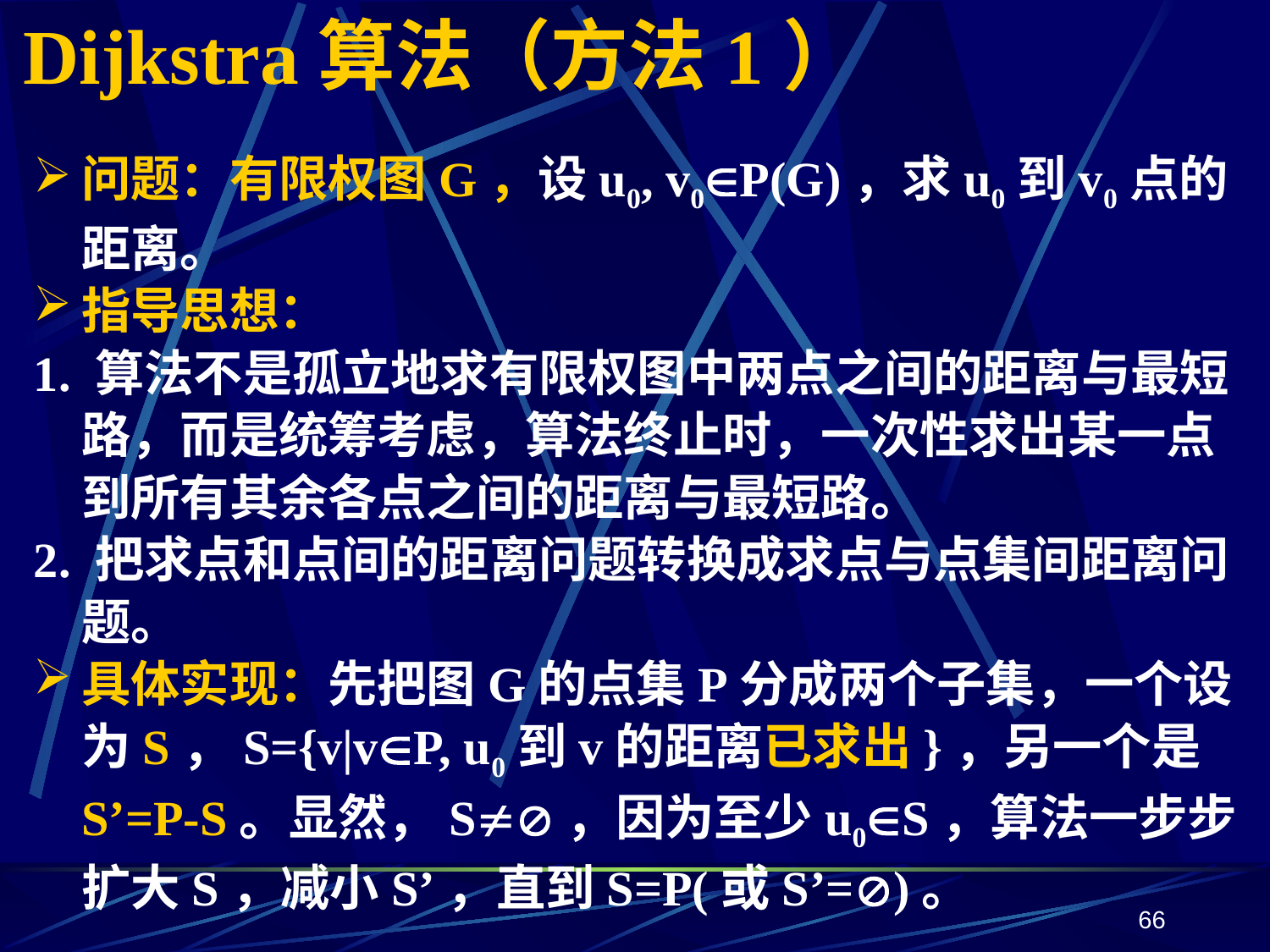

# Dijkstra算法（方法1）
问题：有限权图G，设u0, v0∈P(G)，求u0到v0点的距离。
指导思想：
1. 算法不是孤立地求有限权图中两点之间的距离与最短路，而是统筹考虑，算法终止时，一次性求出某一点到所有其余各点之间的距离与最短路。
2. 把求点和点间的距离问题转换成求点与点集间距离问题。
具体实现：先把图G的点集P分成两个子集，一个设为S，S={v|v∈P, u0到v的距离已求出}，另一个是S’=P-S。显然，S≠∅，因为至少u0∈S，算法一步步扩大S，减小S’，直到S=P(或S’=∅)。
66